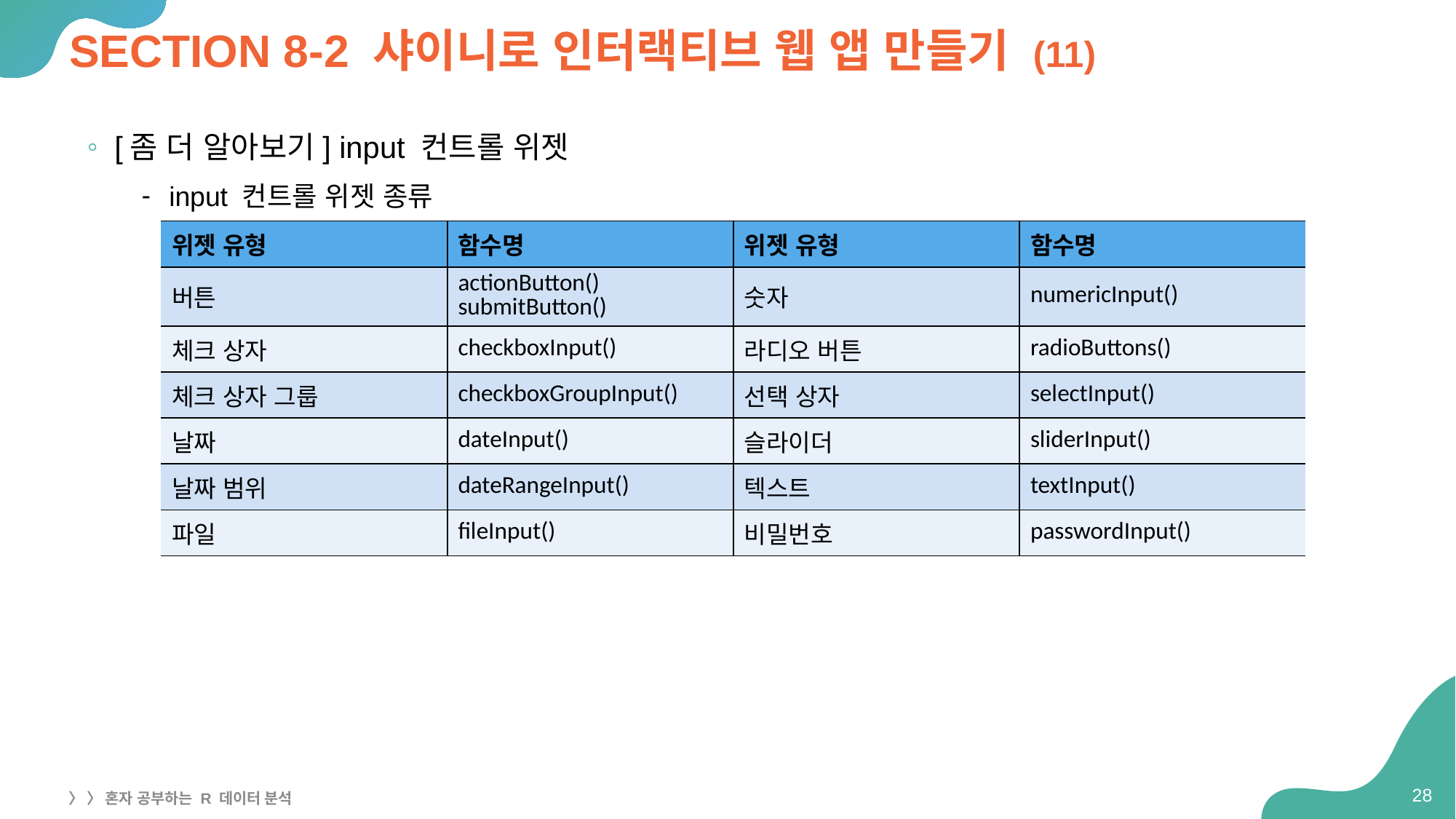

# SECTION 8-2 샤이니로 인터랙티브 웹 앱 만들기 (11)

[좀 더 알아보기] input 컨트롤 위젯
input 컨트롤 위젯 종류
| 위젯 유형 | 함수명 | 위젯 유형 | 함수명 |
| --- | --- | --- | --- |
| 버튼 | actionButton() submitButton() | 숫자 | numericInput() |
| 체크 상자 | checkboxInput() | 라디오 버튼 | radioButtons() |
| 체크 상자 그룹 | checkboxGroupInput() | 선택 상자 | selectInput() |
| 날짜 | dateInput() | 슬라이더 | sliderInput() |
| 날짜 범위 | dateRangeInput() | 텍스트 | textInput() |
| 파일 | fileInput() | 비밀번호 | passwordInput() |
28
〉 〉 혼자 공부하는 R 데이터 분석